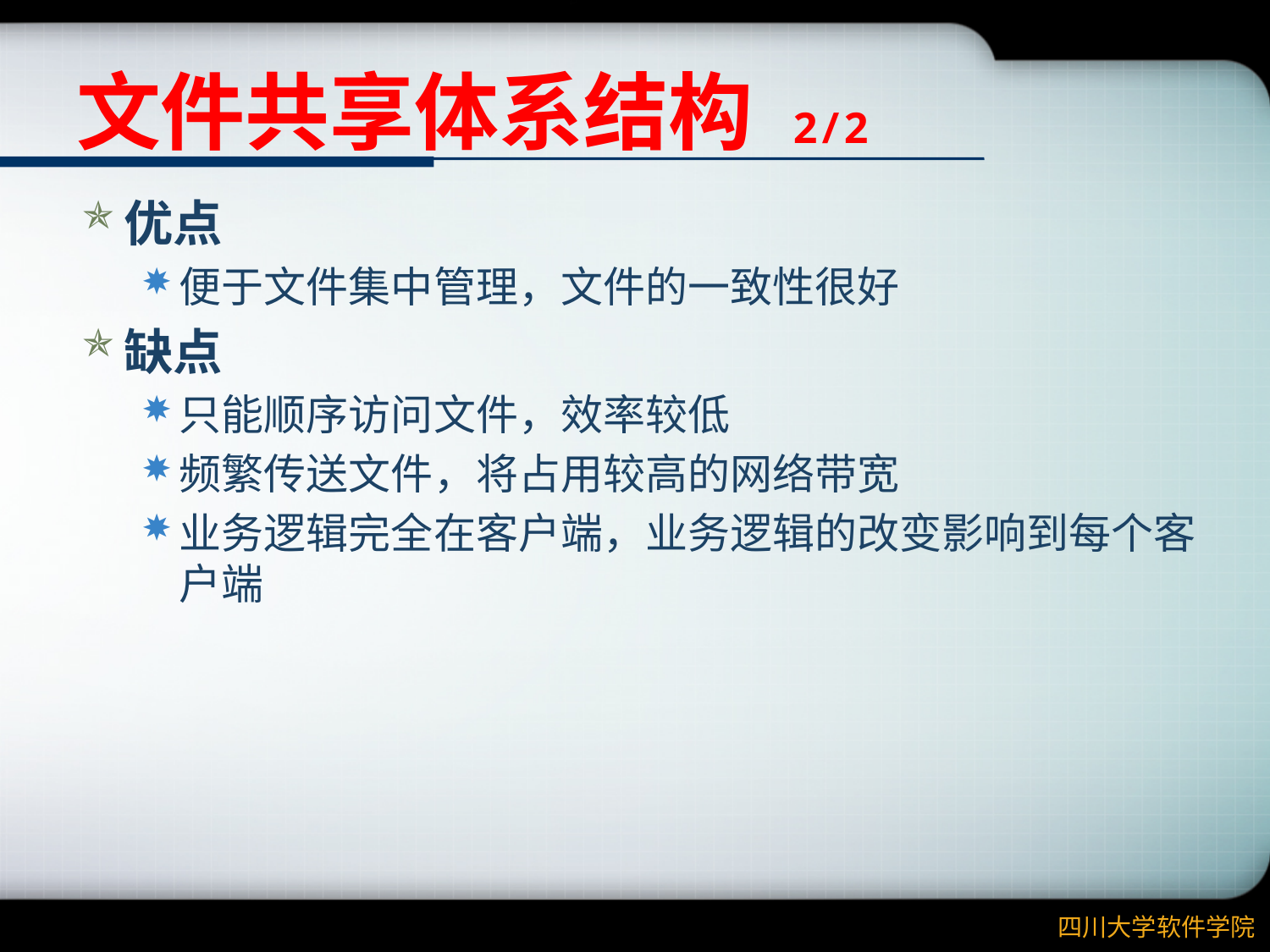

# 文件共享体系结构 2/2
优点
便于文件集中管理，文件的一致性很好
缺点
只能顺序访问文件，效率较低
频繁传送文件，将占用较高的网络带宽
业务逻辑完全在客户端，业务逻辑的改变影响到每个客户端